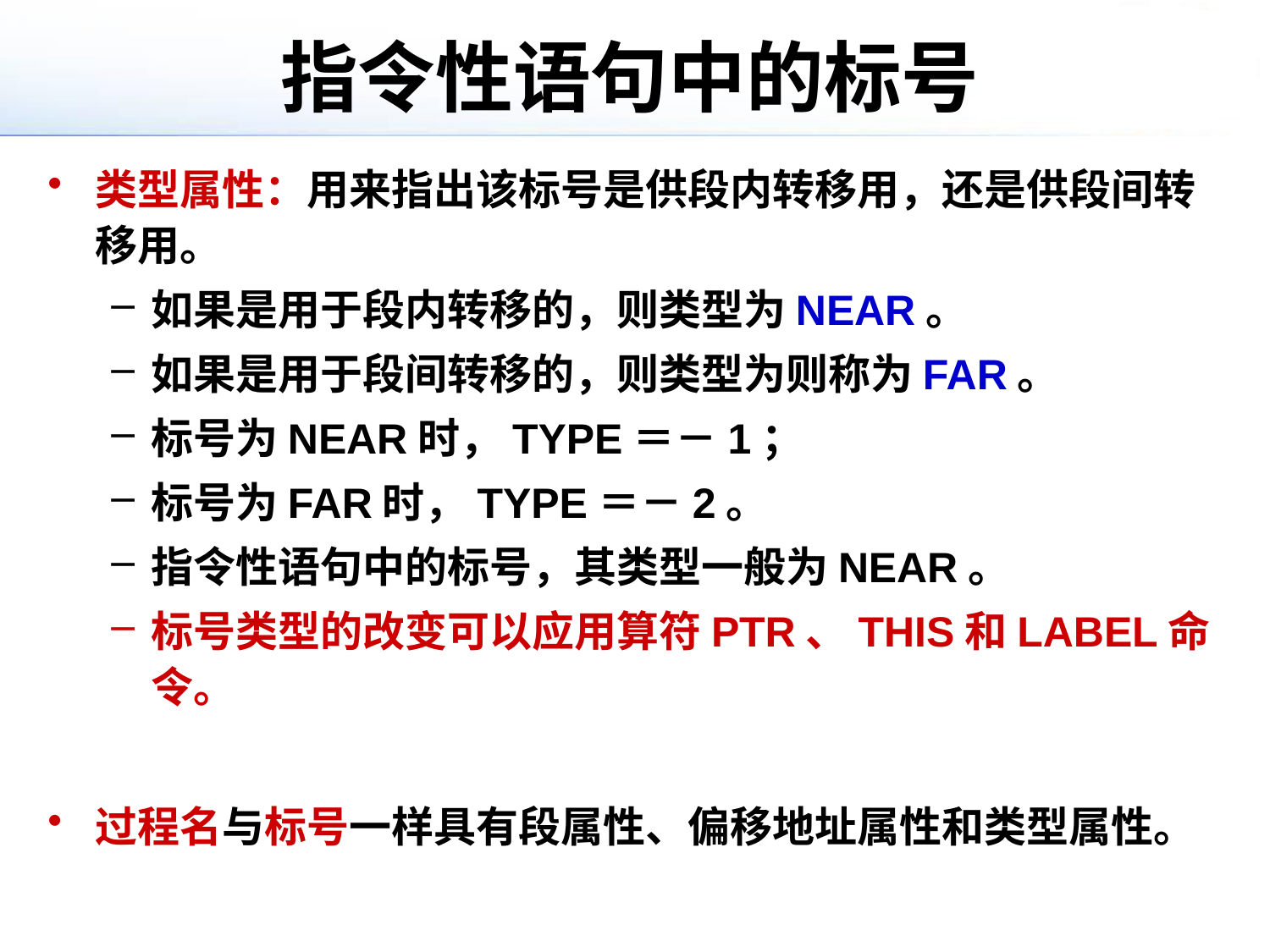

# 指令性语句中的标号
类型属性：用来指出该标号是供段内转移用，还是供段间转移用。
如果是用于段内转移的，则类型为NEAR。
如果是用于段间转移的，则类型为则称为FAR。
标号为NEAR时，TYPE＝－1；
标号为FAR时，TYPE＝－2。
指令性语句中的标号，其类型一般为NEAR。
标号类型的改变可以应用算符PTR、THIS和LABEL命令。

过程名与标号一样具有段属性、偏移地址属性和类型属性。